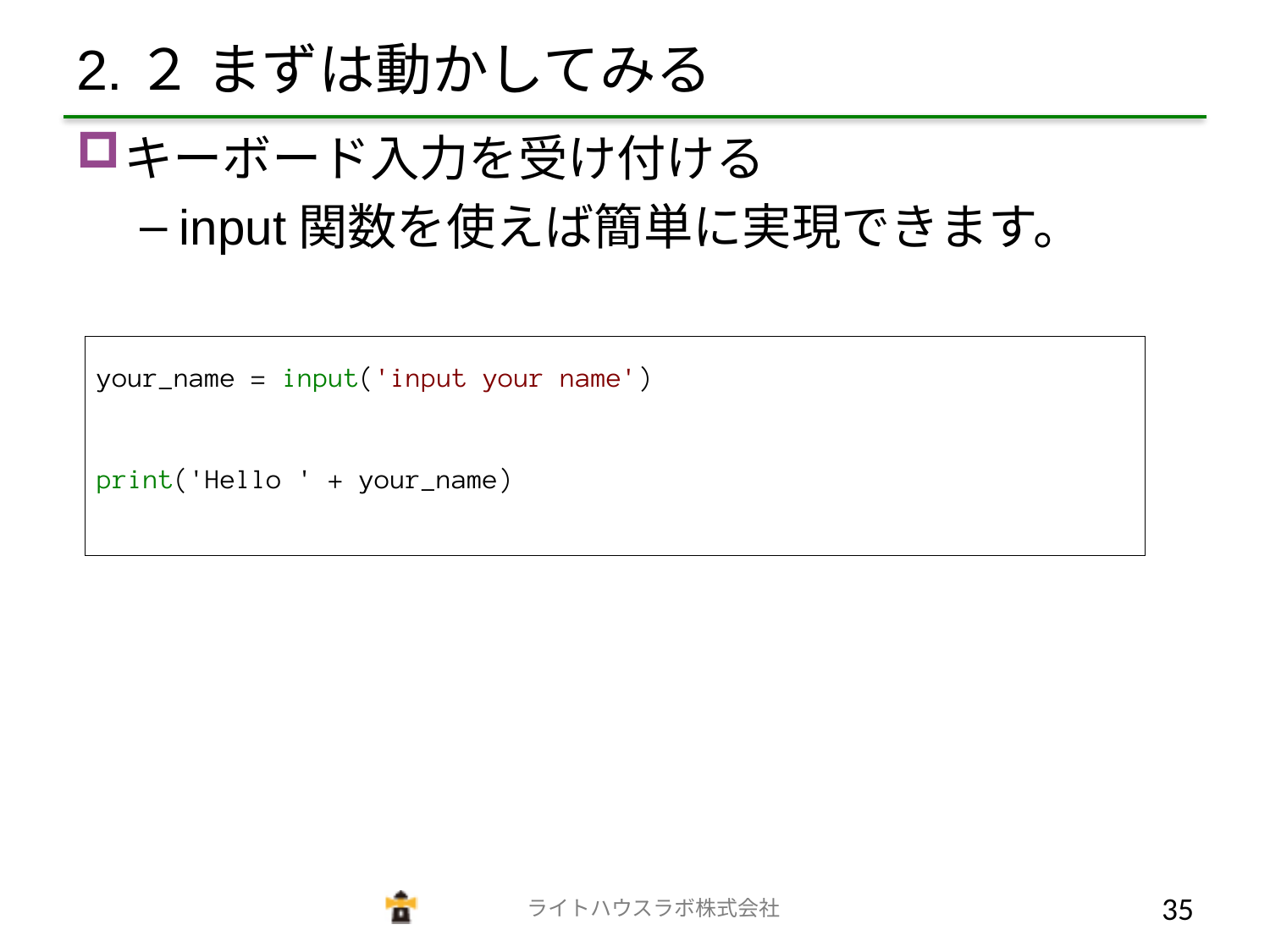

# 2.２ まずは動かしてみる
キーボード入力を受け付ける
input関数を使えば簡単に実現できます。

your_name = input('input your name')

print('Hello ' + your_name)
　　　　　　　　　　　　　ライトハウスラボ株式会社
35